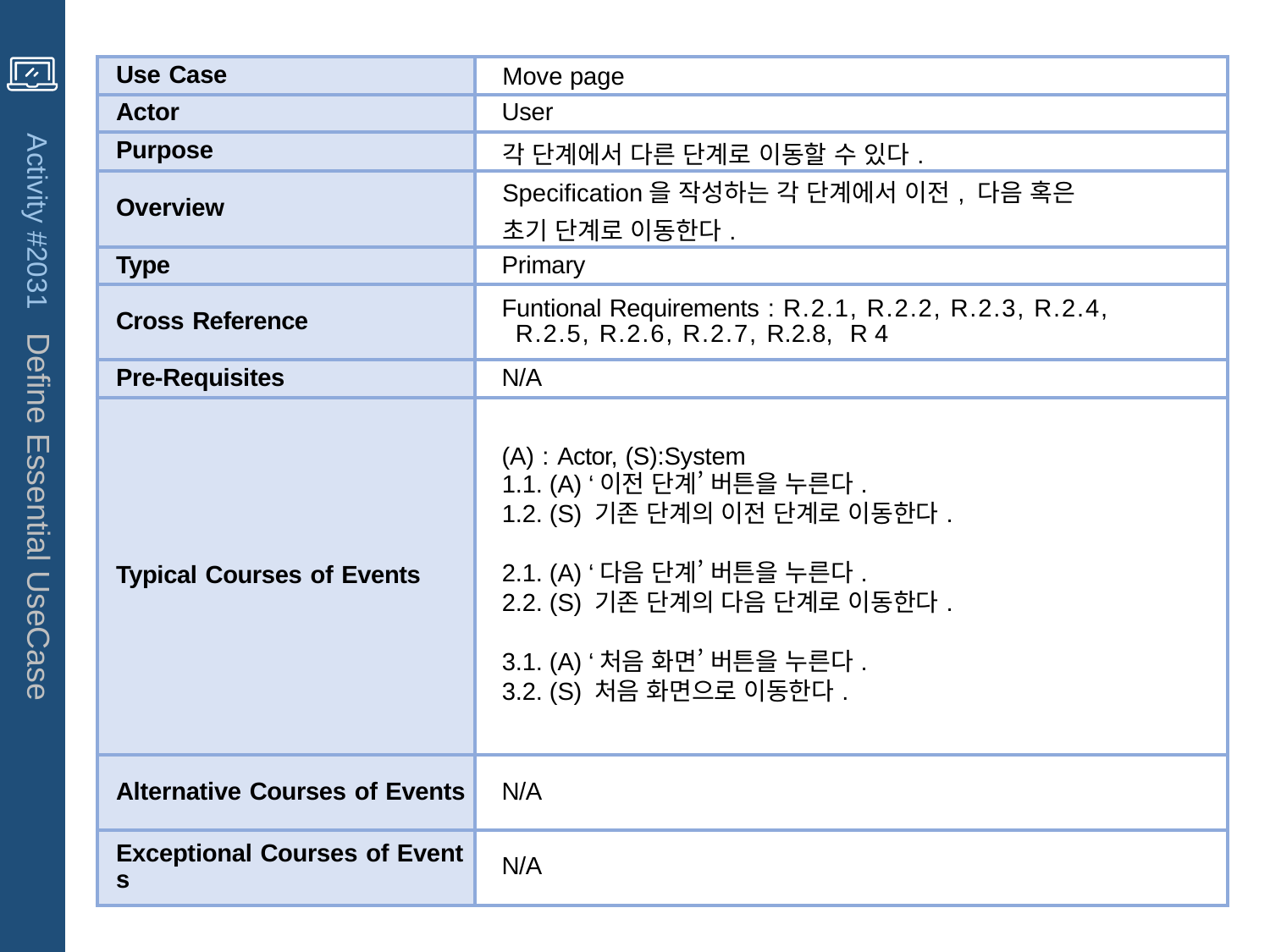

| Use Case | Move page |
| --- | --- |
| Actor | User |
| Purpose | 각 단계에서 다른 단계로 이동할 수 있다. |
| Overview | Specification을 작성하는 각 단계에서 이전, 다음 혹은 초기 단계로 이동한다. |
| Type | Primary |
| Cross Reference | Funtional Requirements : R.2.1, R.2.2, R.2.3, R.2.4, R.2.5, R.2.6, R.2.7, R.2.8, R 4 |
| Pre-Requisites | N/A |
| Typical Courses of Events | (A) : Actor, (S):System 1.1. (A) ‘이전 단계’ 버튼을 누른다. 1.2. (S) 기존 단계의 이전 단계로 이동한다.   2.1. (A) ‘다음 단계’ 버튼을 누른다. 2.2. (S) 기존 단계의 다음 단계로 이동한다.   3.1. (A) ‘처음 화면’ 버튼을 누른다. 3.2. (S) 처음 화면으로 이동한다. |
| Alternative Courses of Events | N/A |
| Exceptional Courses of Events | N/A |
Activity #2031   Define Essential UseCase